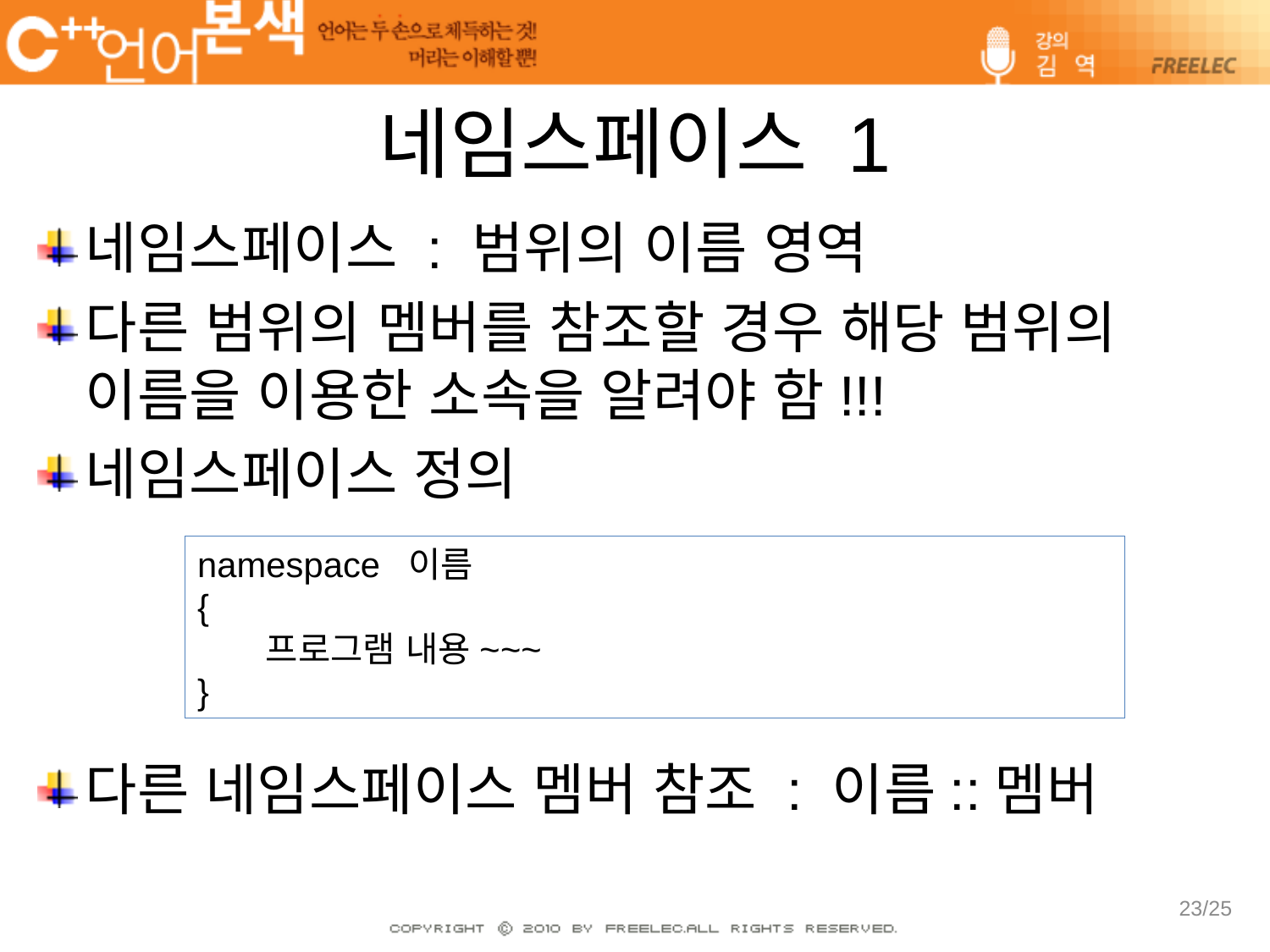

# 네임스페이스 1
네임스페이스 : 범위의 이름 영역
다른 범위의 멤버를 참조할 경우 해당 범위의 이름을 이용한 소속을 알려야 함!!!
네임스페이스 정의

다른 네임스페이스 멤버 참조 : 이름::멤버
namespace  이름
{
      프로그램 내용~~~
}
23/25